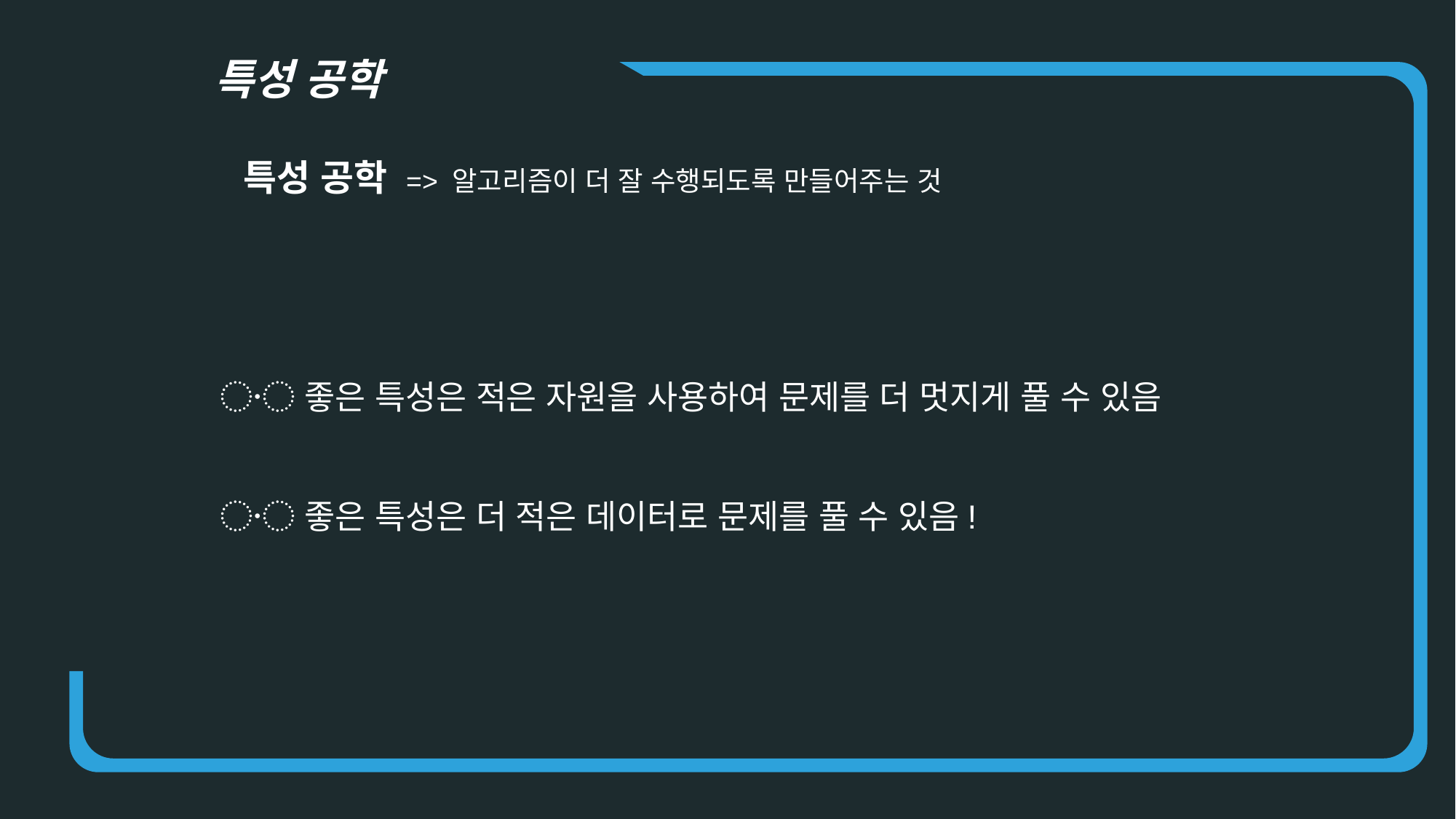

특성 공학

특성 공학 => 알고리즘이 더 잘 수행되도록 만들어주는 것
〮 좋은 특성은 적은 자원을 사용하여 문제를 더 멋지게 풀 수 있음

〮 좋은 특성은 더 적은 데이터로 문제를 풀 수 있음!